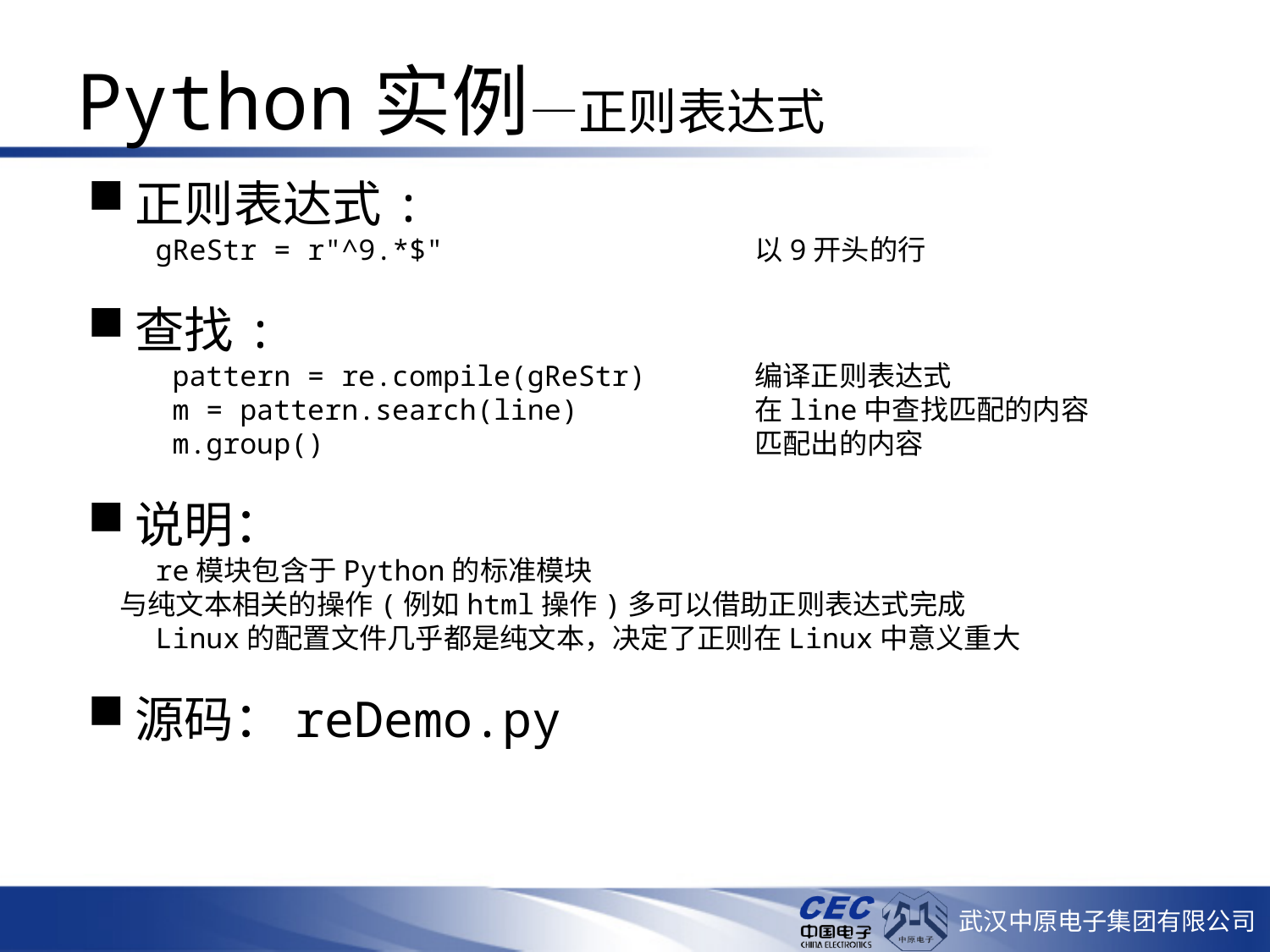

# Python实例—正则表达式
正则表达式:
    gReStr = r"^9.*$"                  以9开头的行

查找:
     pattern = re.compile(gReStr)      编译正则表达式
     m = pattern.search(line)          在line中查找匹配的内容
     m.group()                         匹配出的内容

说明：
    re模块包含于Python的标准模块
    与纯文本相关的操作(例如html操作)多可以借助正则表达式完成
    Linux的配置文件几乎都是纯文本，决定了正则在Linux中意义重大

源码：reDemo.py